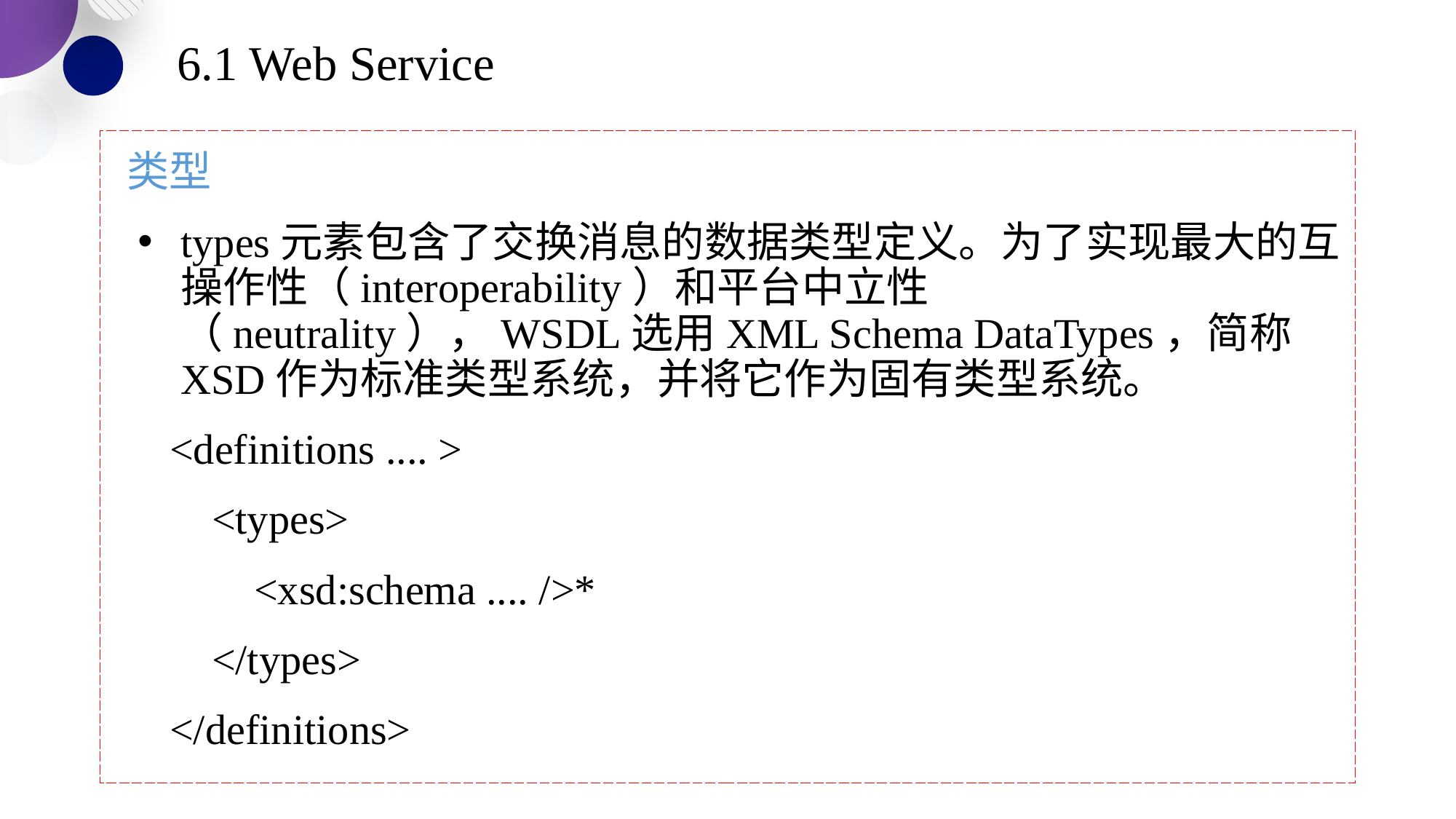

6.1 Web Service
#

类型
types元素包含了交换消息的数据类型定义。为了实现最大的互操作性（interoperability）和平台中立性（neutrality），WSDL选用XML Schema DataTypes，简称XSD作为标准类型系统，并将它作为固有类型系统。
<definitions .... >
    <types>
        <xsd:schema .... />*
    </types>
</definitions>